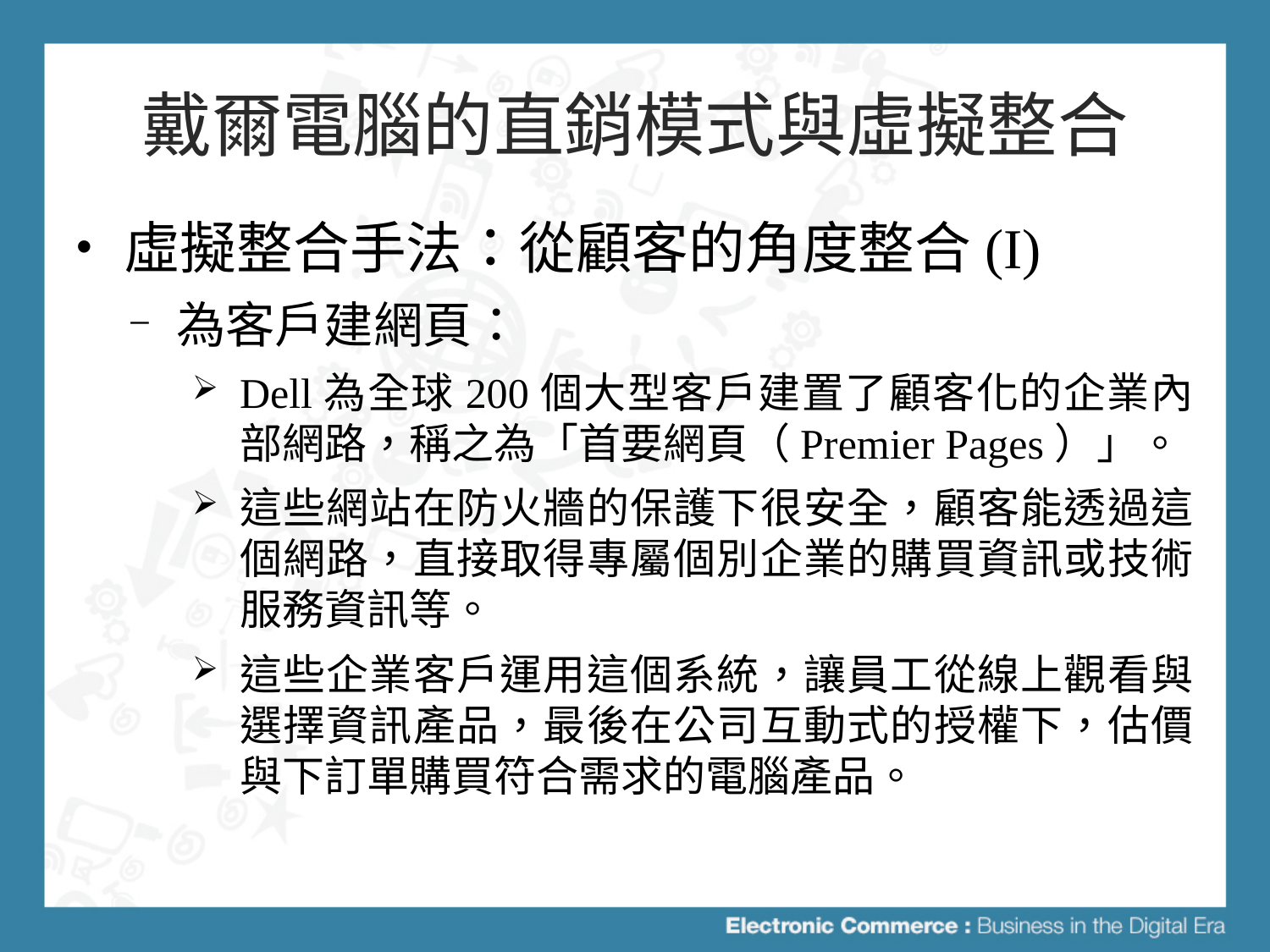

# 戴爾電腦的直銷模式與虛擬整合
虛擬整合手法：從顧客的角度整合(I)
為客戶建網頁：
Dell為全球200個大型客戶建置了顧客化的企業內部網路，稱之為「首要網頁（Premier Pages）」。
這些網站在防火牆的保護下很安全，顧客能透過這個網路，直接取得專屬個別企業的購買資訊或技術服務資訊等。
這些企業客戶運用這個系統，讓員工從線上觀看與選擇資訊產品，最後在公司互動式的授權下，估價與下訂單購買符合需求的電腦產品。